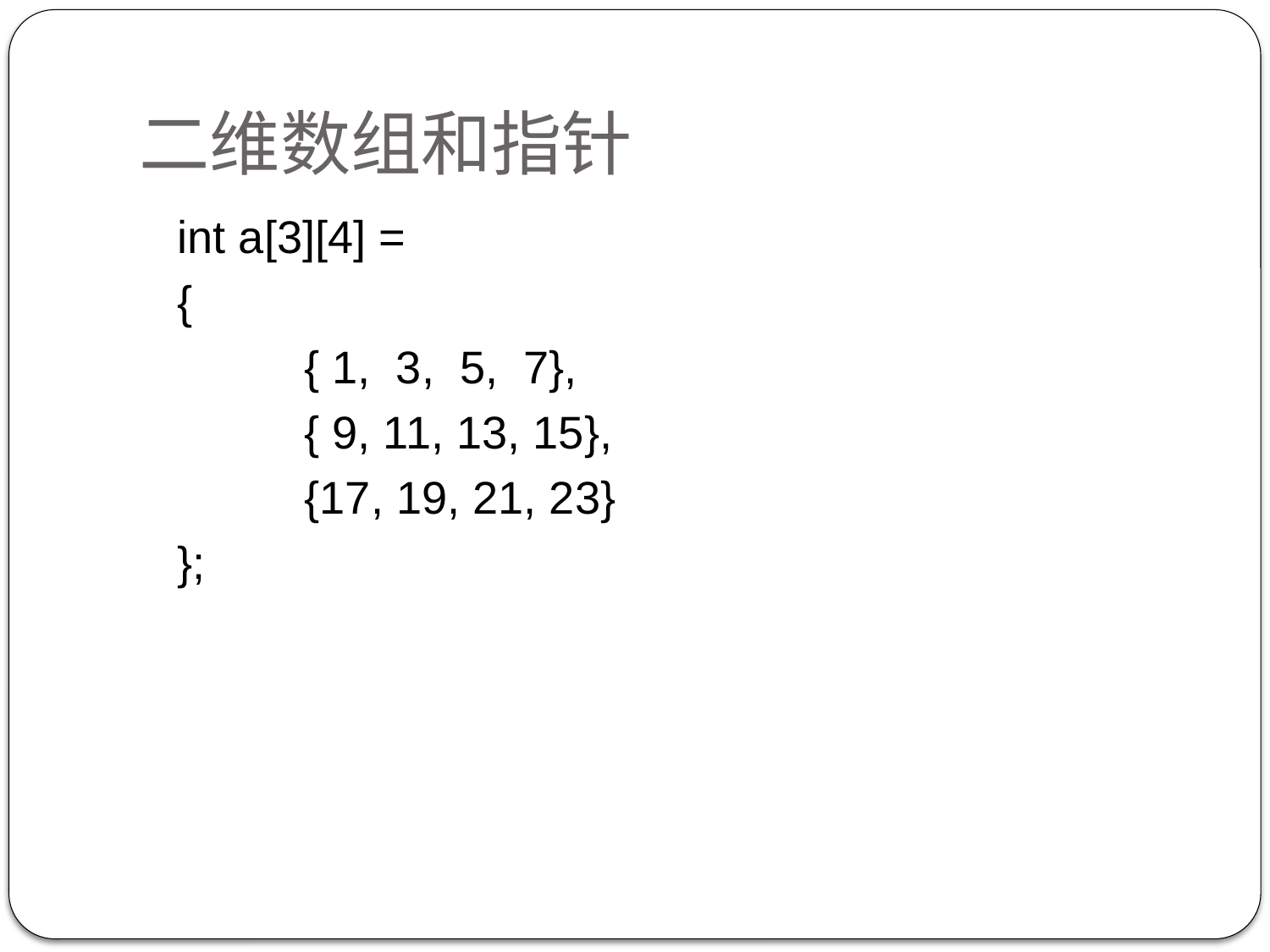

# 二维数组和指针
	int a[3][4] =
	{
		{ 1,  3,  5,  7},
		{ 9, 11, 13, 15},
		{17, 19, 21, 23}
	};